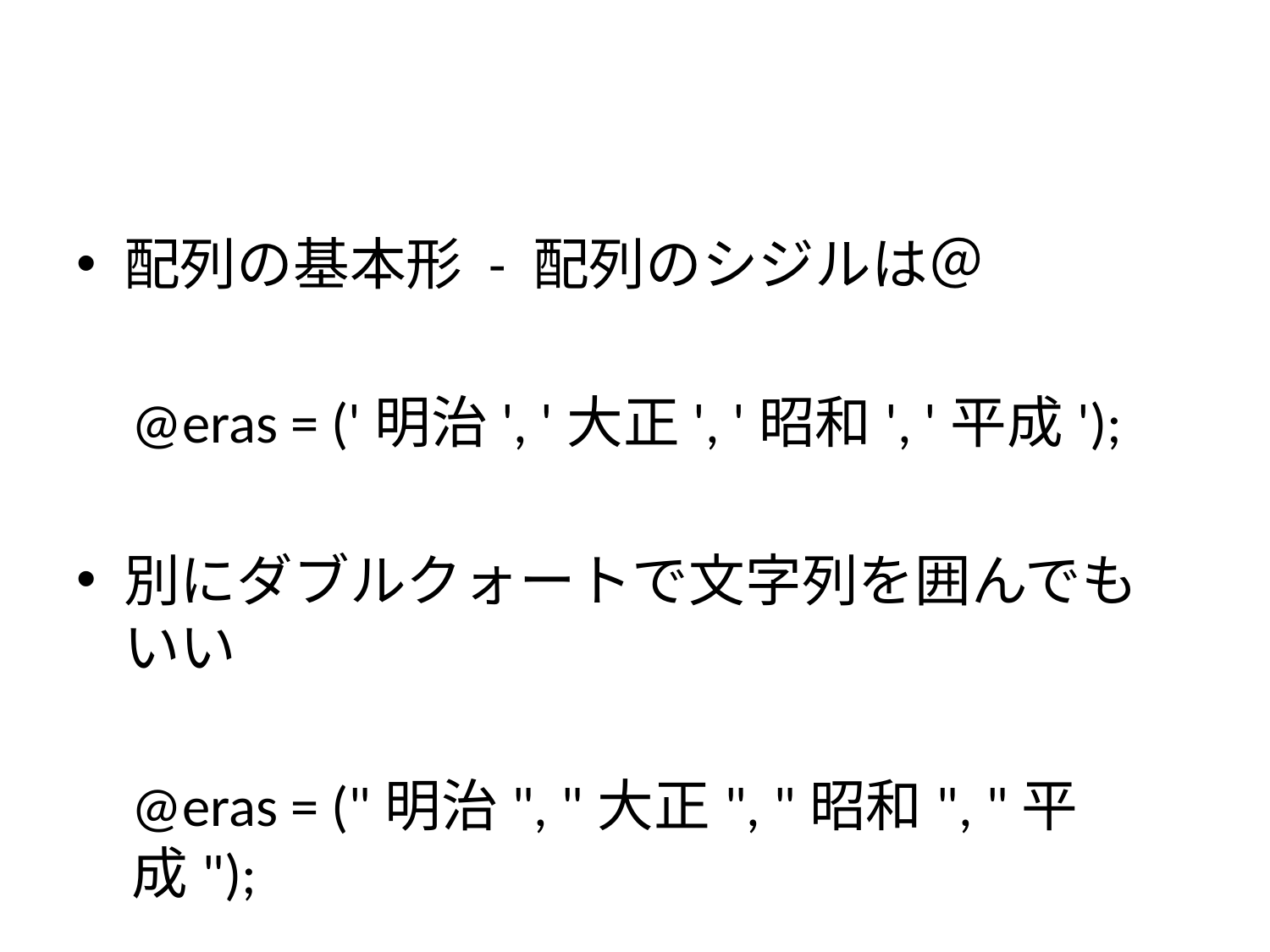

#
配列の基本形 - 配列のシジルは＠

@eras = ('明治', '大正', '昭和', '平成');

別にダブルクォートで文字列を囲んでもいい

@eras = ("明治", "大正", "昭和", "平成");